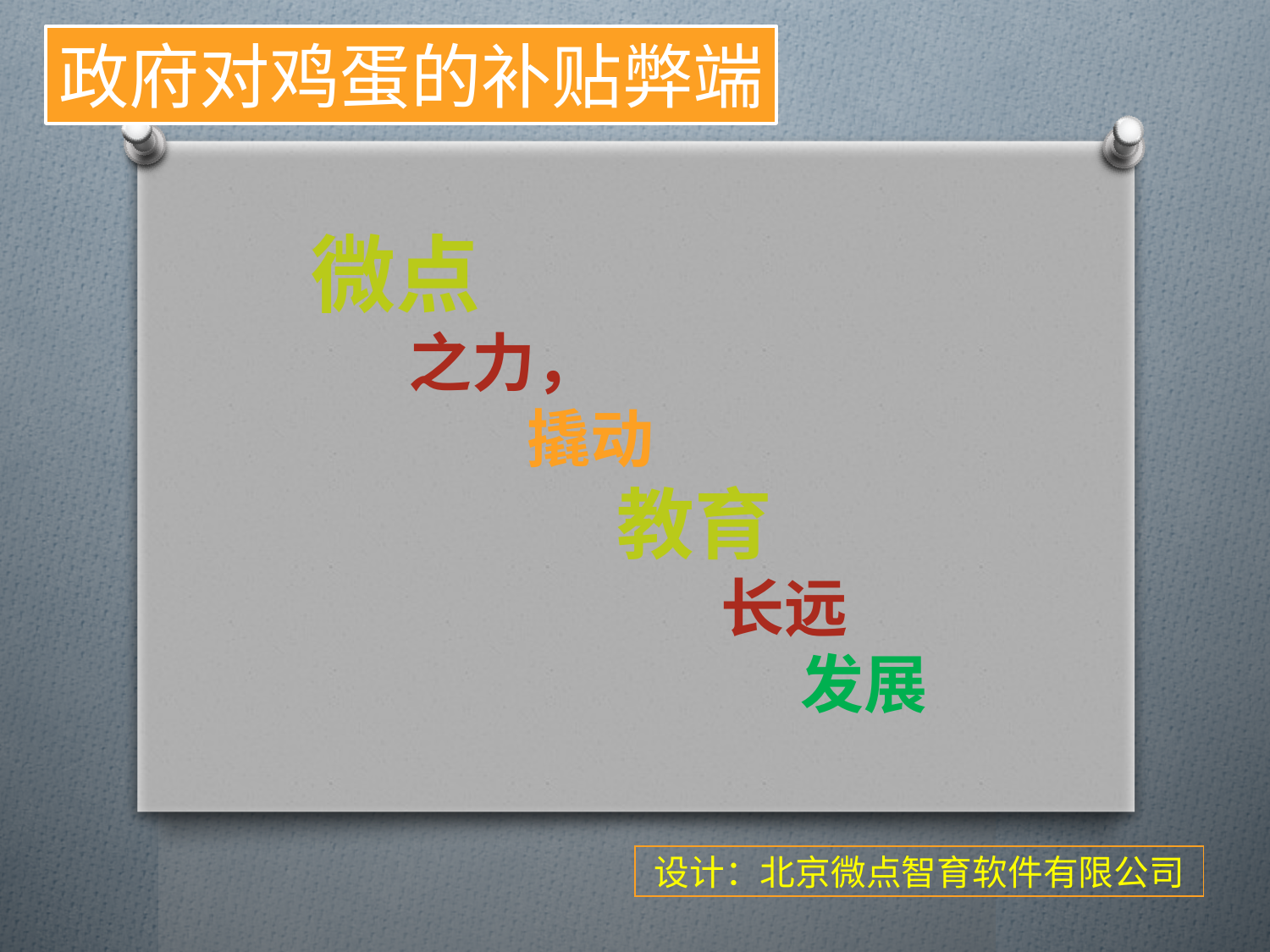

政府对鸡蛋的补贴弊端
微点
              之力，
                          撬动
                                 教育
                                                     长远
                                                                发展
设计：北京微点智育软件有限公司